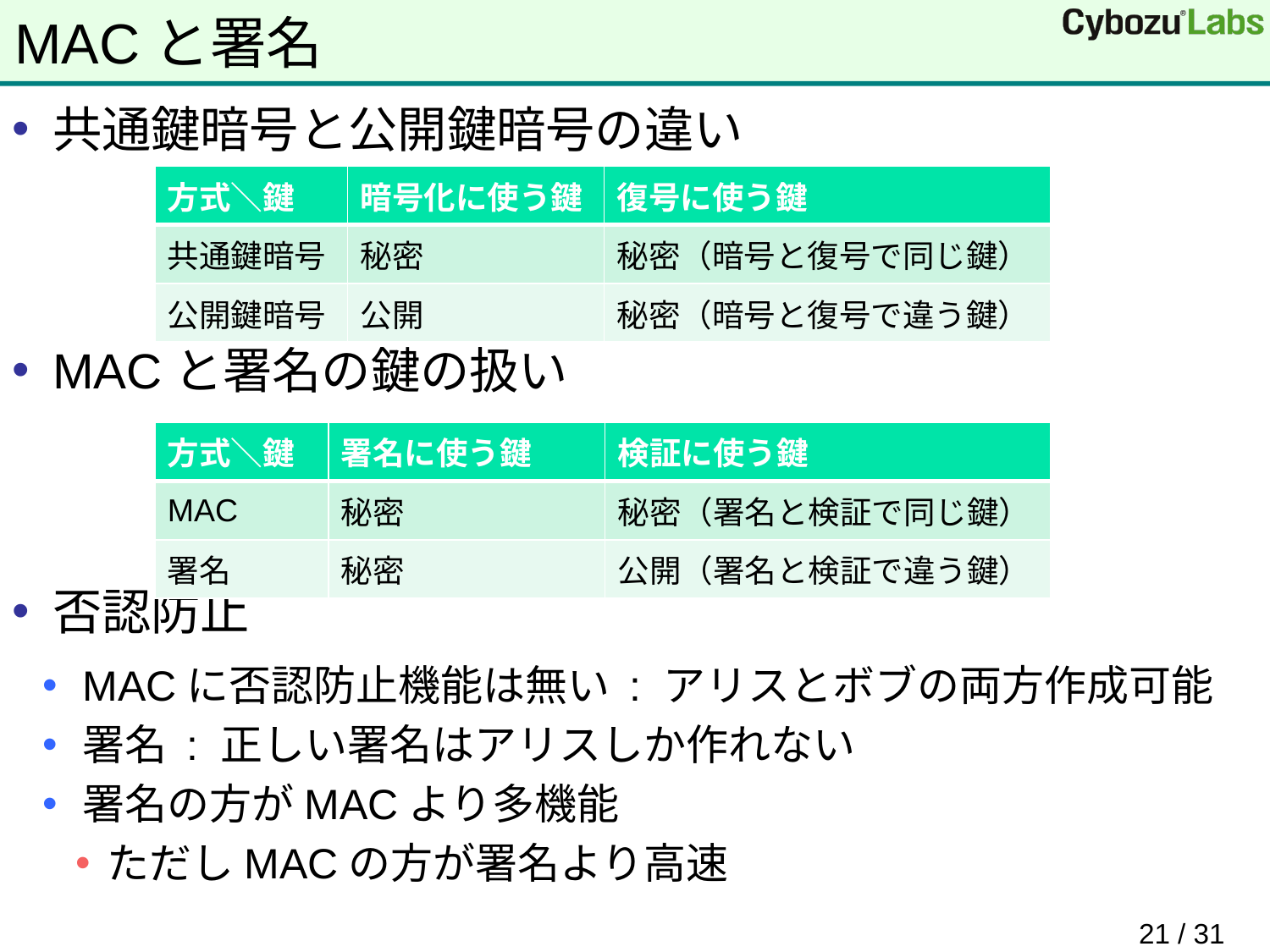

# MACと署名
共通鍵暗号と公開鍵暗号の違い

MACと署名の鍵の扱い

否認防止
MACに否認防止機能は無い : アリスとボブの両方作成可能
署名 : 正しい署名はアリスしか作れない
署名の方がMACより多機能
ただしMACの方が署名より高速

| 方式＼鍵 | 暗号化に使う鍵 | 復号に使う鍵 |
| --- | --- | --- |
| 共通鍵暗号 | 秘密 | 秘密（暗号と復号で同じ鍵） |
| 公開鍵暗号 | 公開 | 秘密（暗号と復号で違う鍵） |
| 方式＼鍵 | 署名に使う鍵 | 検証に使う鍵 |
| --- | --- | --- |
| MAC | 秘密 | 秘密（署名と検証で同じ鍵） |
| 署名 | 秘密 | 公開（署名と検証で違う鍵） |
    21 / 31